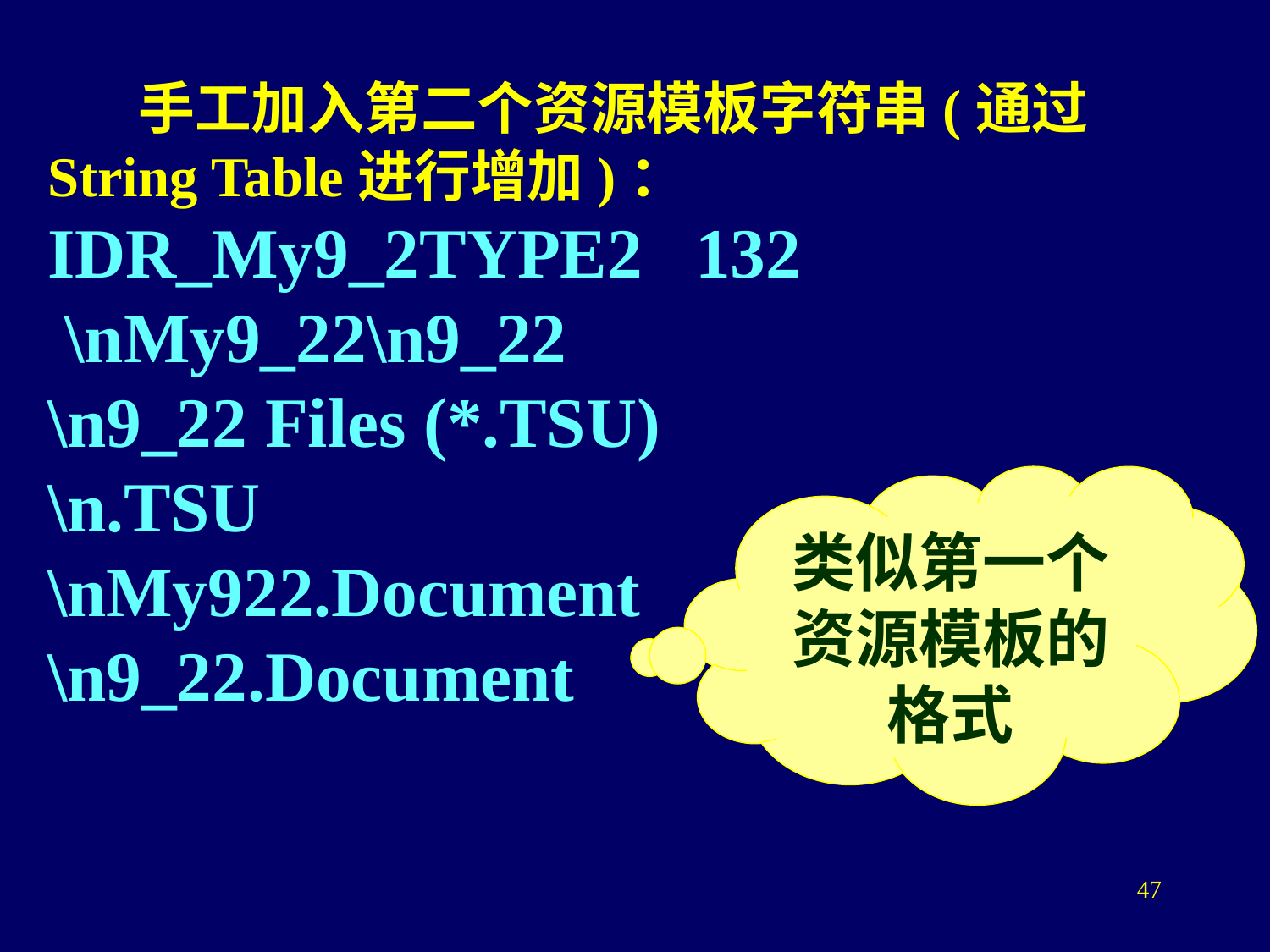

手工加入第二个资源模板字符串(通过String Table进行增加)：
IDR_My9_2TYPE2   132
 \nMy9_22\n9_22
\n9_22 Files (*.TSU)
\n.TSU
\nMy922.Document
\n9_22.Document
类似第一个资源模板的格式
47